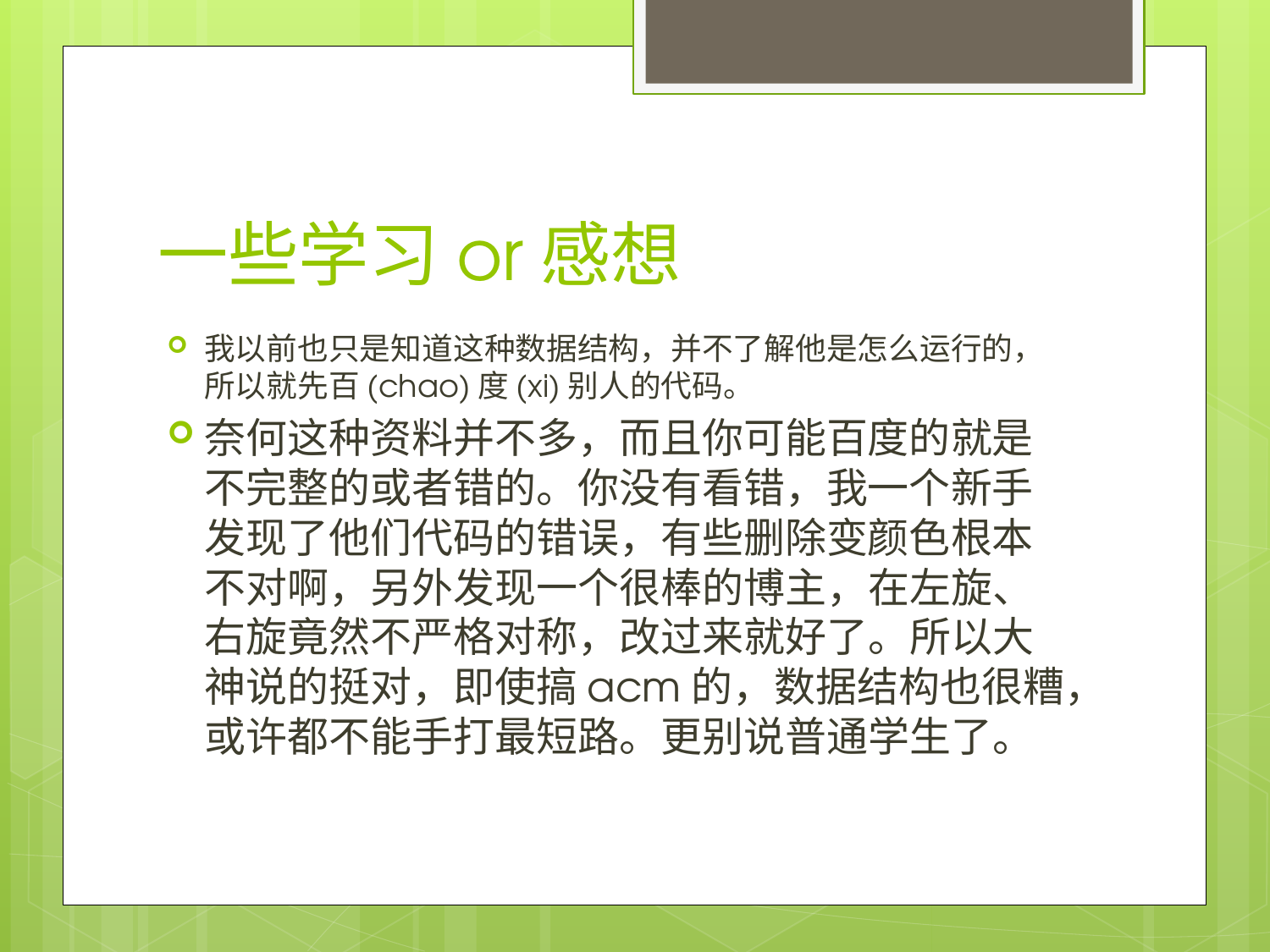

# 一些学习or感想
我以前也只是知道这种数据结构，并不了解他是怎么运行的，所以就先百(chao)度(xi)别人的代码。
奈何这种资料并不多，而且你可能百度的就是不完整的或者错的。你没有看错，我一个新手发现了他们代码的错误，有些删除变颜色根本不对啊，另外发现一个很棒的博主，在左旋、右旋竟然不严格对称，改过来就好了。所以大神说的挺对，即使搞acm的，数据结构也很糟，或许都不能手打最短路。更别说普通学生了。